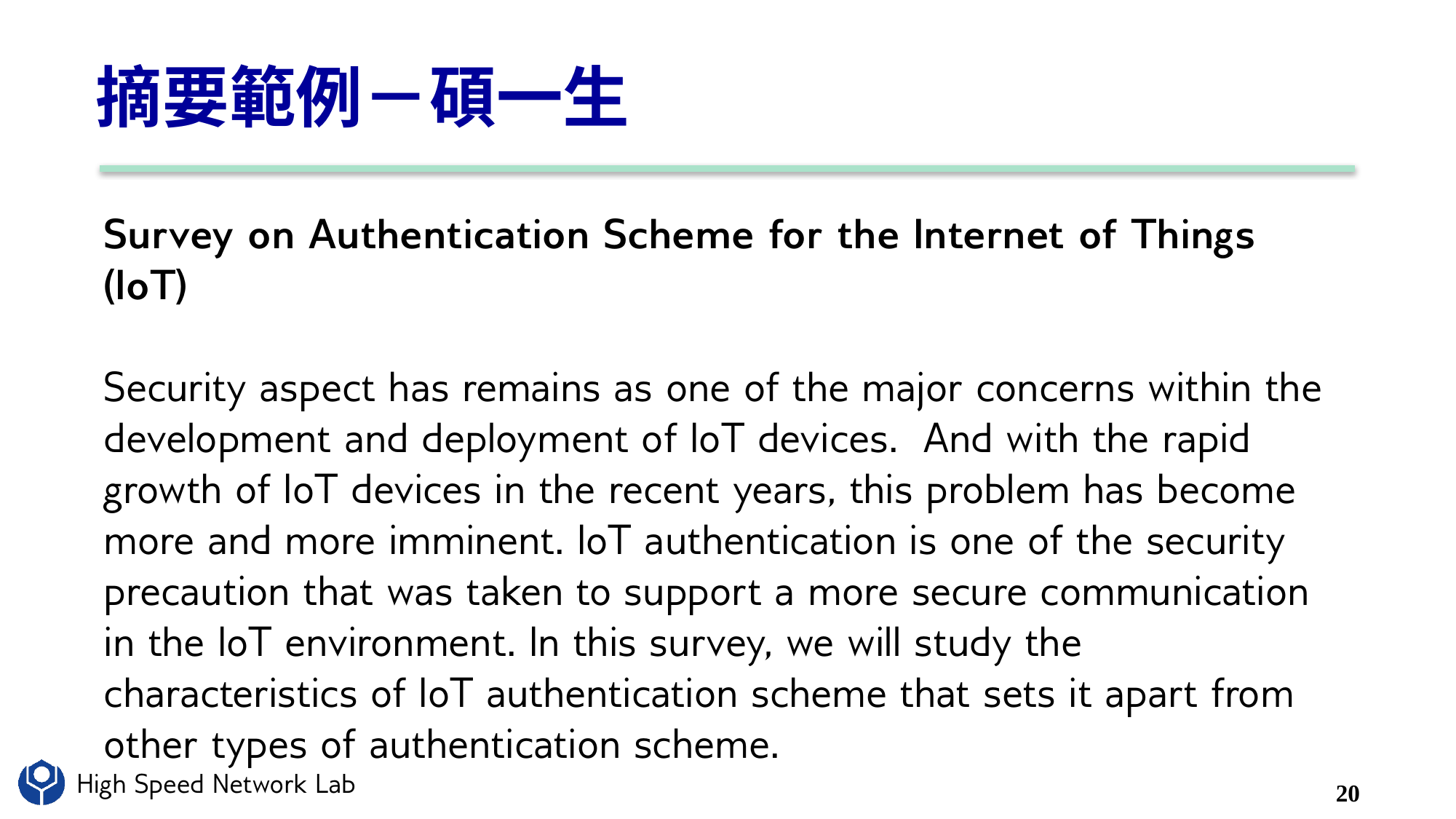

# 摘要範例－碩一生

Survey on Authentication Scheme for the Internet of Things (IoT)

Security aspect has remains as one of the major concerns within the development and deployment of IoT devices.  And with the rapid growth of IoT devices in the recent years, this problem has become more and more imminent. IoT authentication is one of the security precaution that was taken to support a more secure communication in the IoT environment. In this survey, we will study the characteristics of IoT authentication scheme that sets it apart from other types of authentication scheme.
20